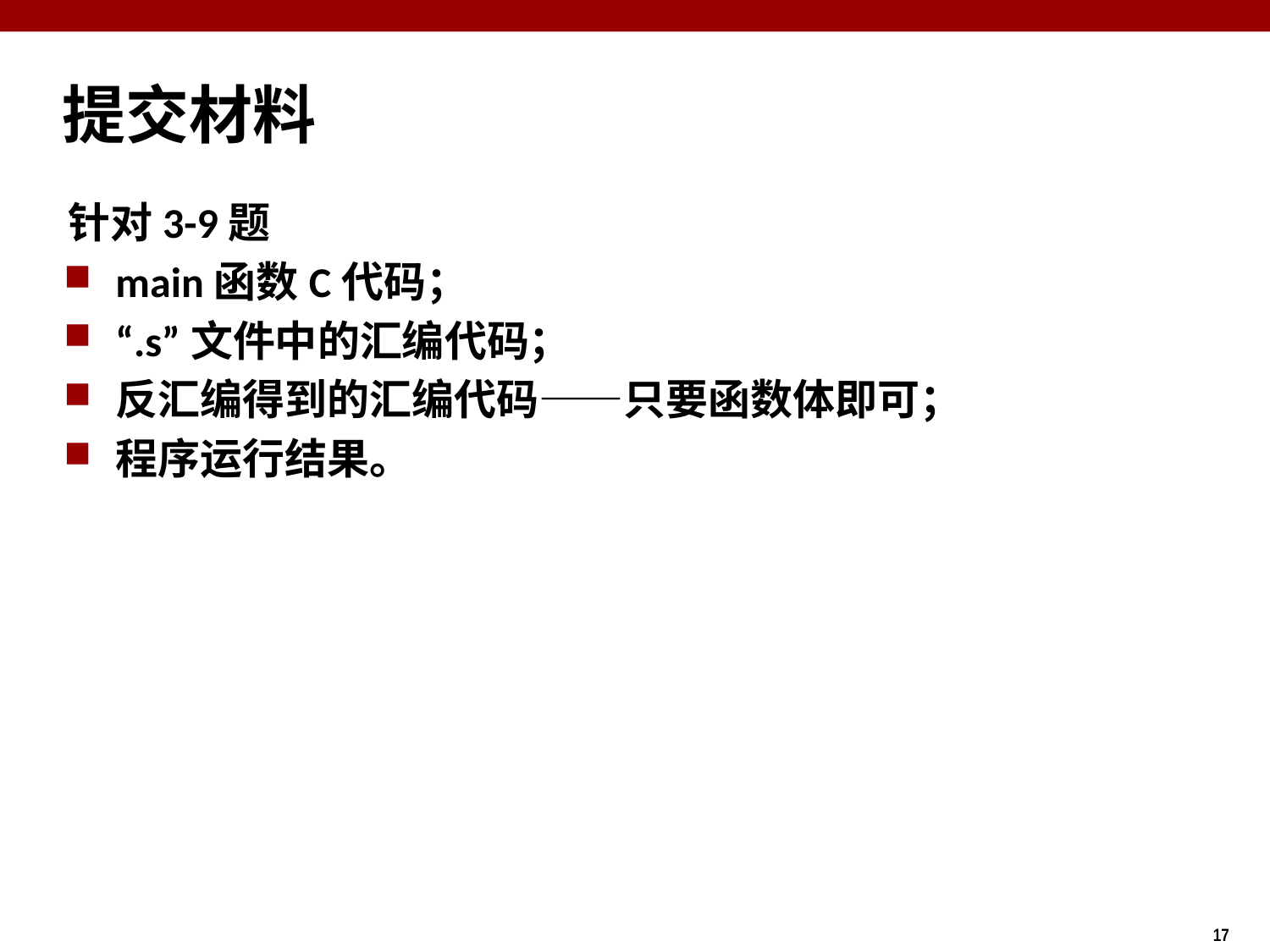

# 提交材料
针对3-9题
main函数C代码；
“.s”文件中的汇编代码；
反汇编得到的汇编代码——只要函数体即可；
程序运行结果。